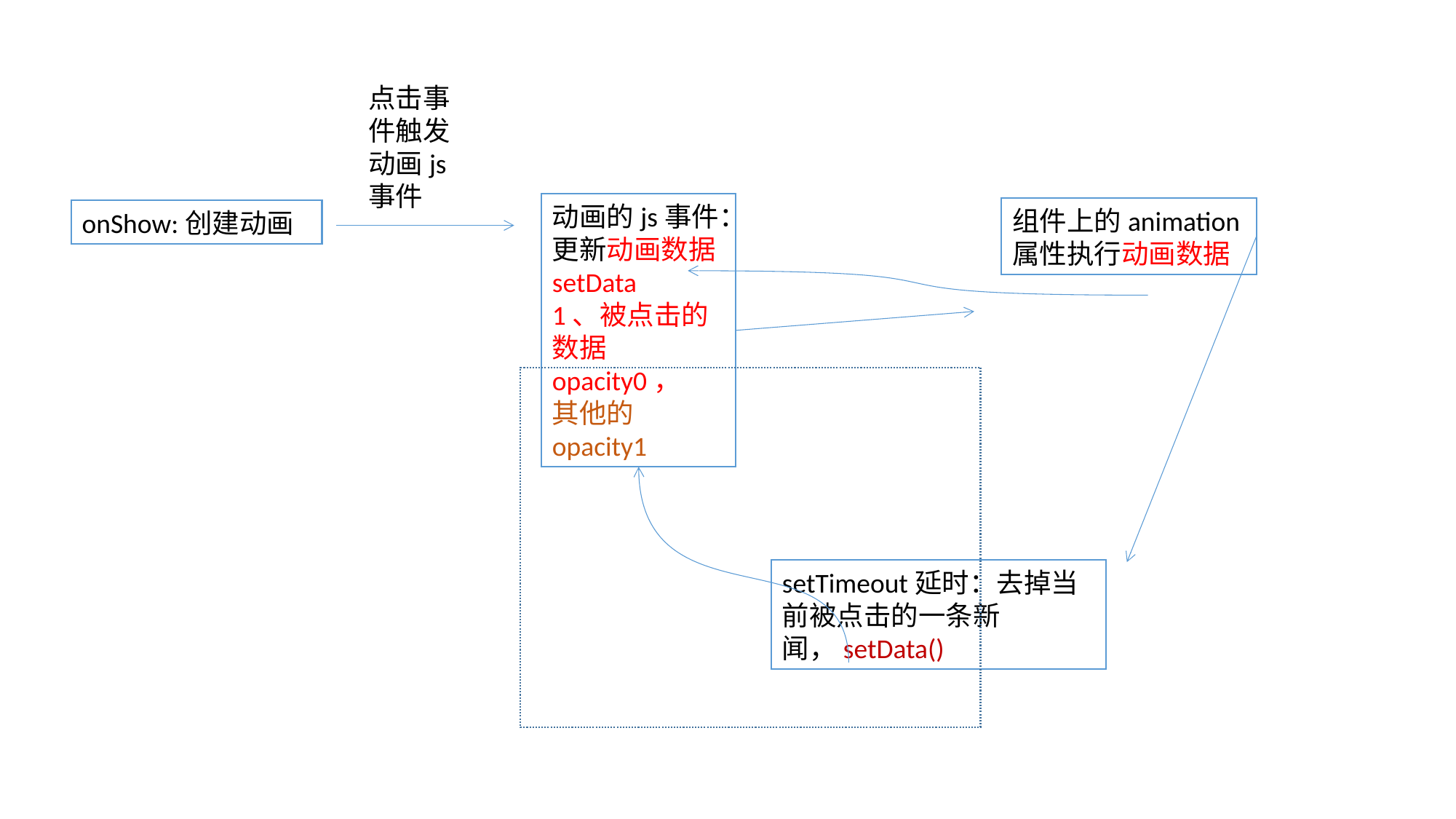

点击事件触发动画js事件
动画的js事件：更新动画数据
setData
1、被点击的数据opacity0，
其他的opacity1
组件上的animation属性执行动画数据
onShow:创建动画

setTimeout延时：去掉当前被点击的一条新闻，setData()